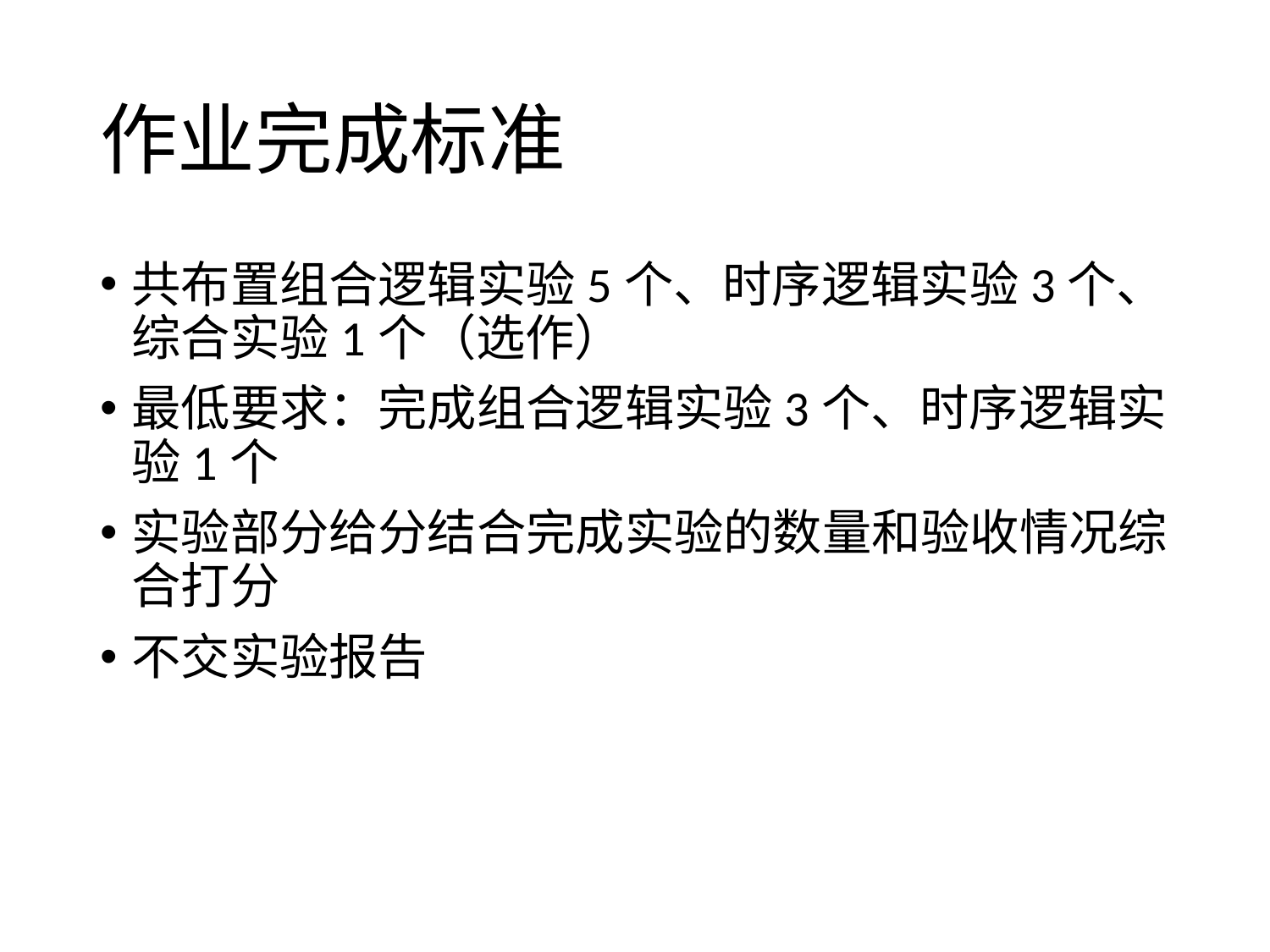

# 作业完成标准
共布置组合逻辑实验5个、时序逻辑实验3个、综合实验1个（选作）
最低要求：完成组合逻辑实验3个、时序逻辑实验1个
实验部分给分结合完成实验的数量和验收情况综合打分
不交实验报告